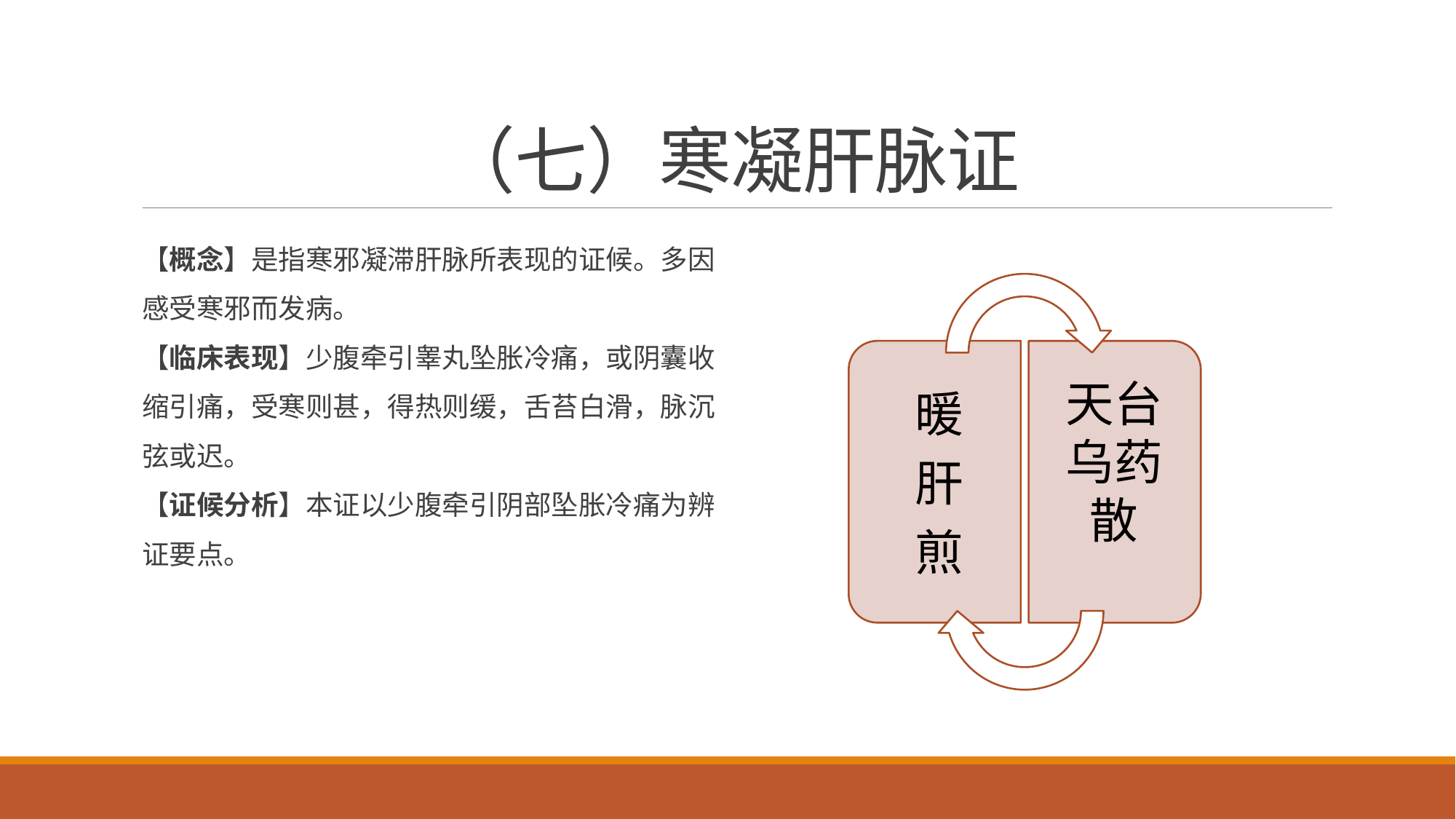

# （七）寒凝肝脉证
【概念】是指寒邪凝滞肝脉所表现的证候。多因感受寒邪而发病。
【临床表现】少腹牵引睾丸坠胀冷痛，或阴囊收缩引痛，受寒则甚，得热则缓，舌苔白滑，脉沉弦或迟。
【证候分析】本证以少腹牵引阴部坠胀冷痛为辨证要点。
暖
肝
煎
天台乌药散